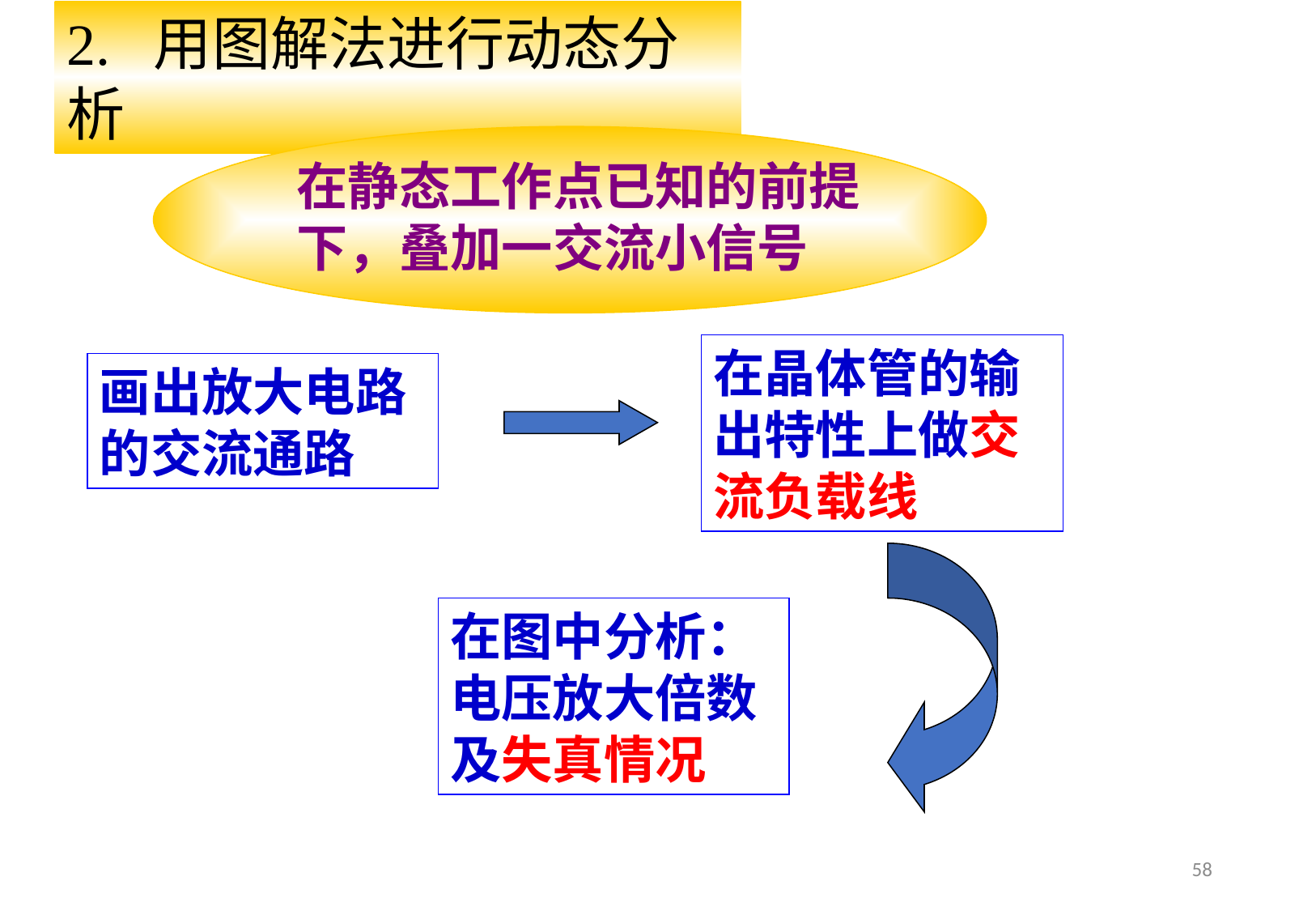

2.  用图解法进行动态分析

在静态工作点已知的前提下，叠加一交流小信号
在晶体管的输出特性上做交流负载线
画出放大电路的交流通路

在图中分析：电压放大倍数及失真情况
58